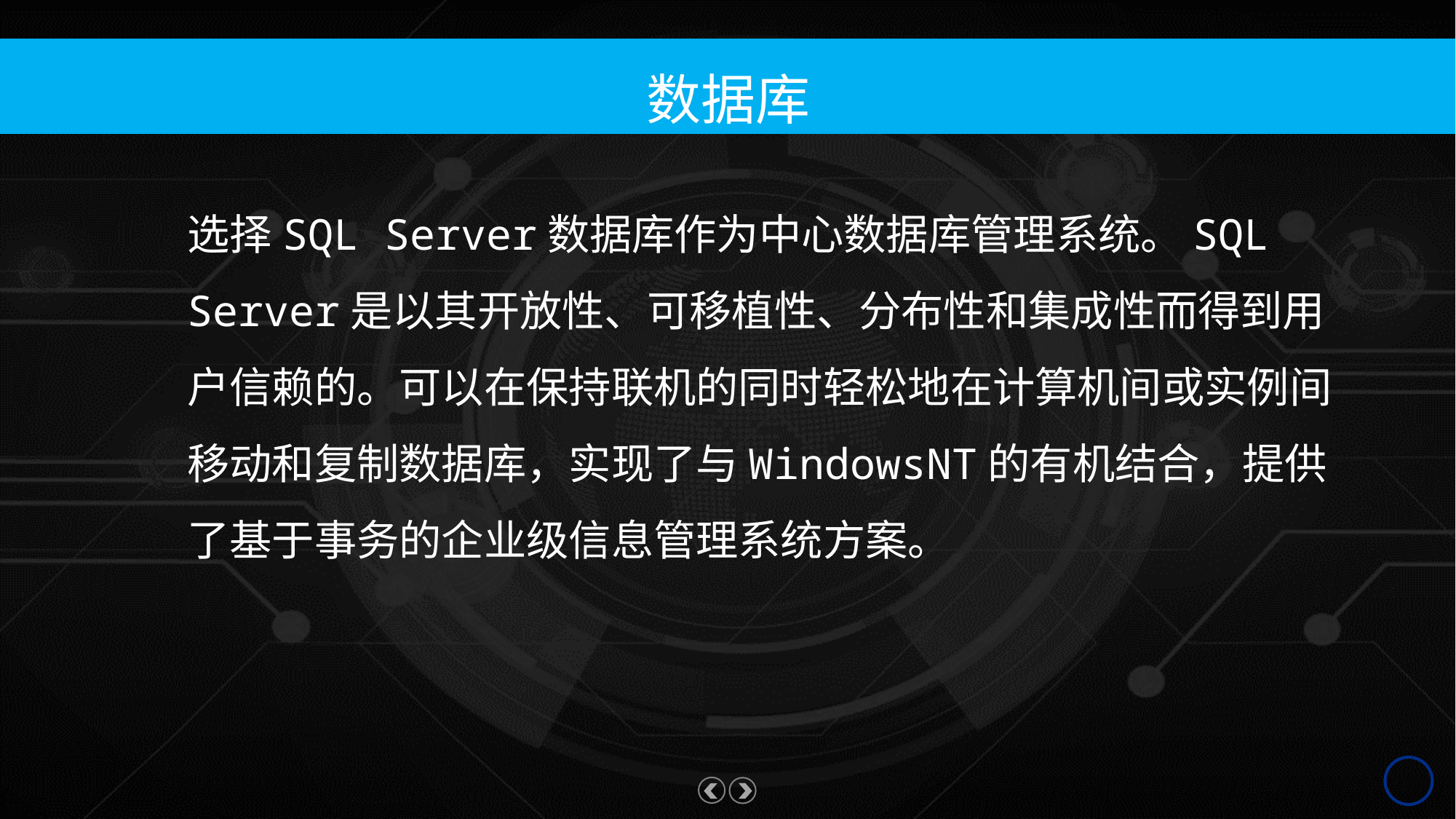

数据库

选择SQL Server数据库作为中心数据库管理系统。SQL Server是以其开放性、可移植性、分布性和集成性而得到用户信赖的。可以在保持联机的同时轻松地在计算机间或实例间移动和复制数据库，实现了与WindowsNT的有机结合，提供了基于事务的企业级信息管理系统方案。